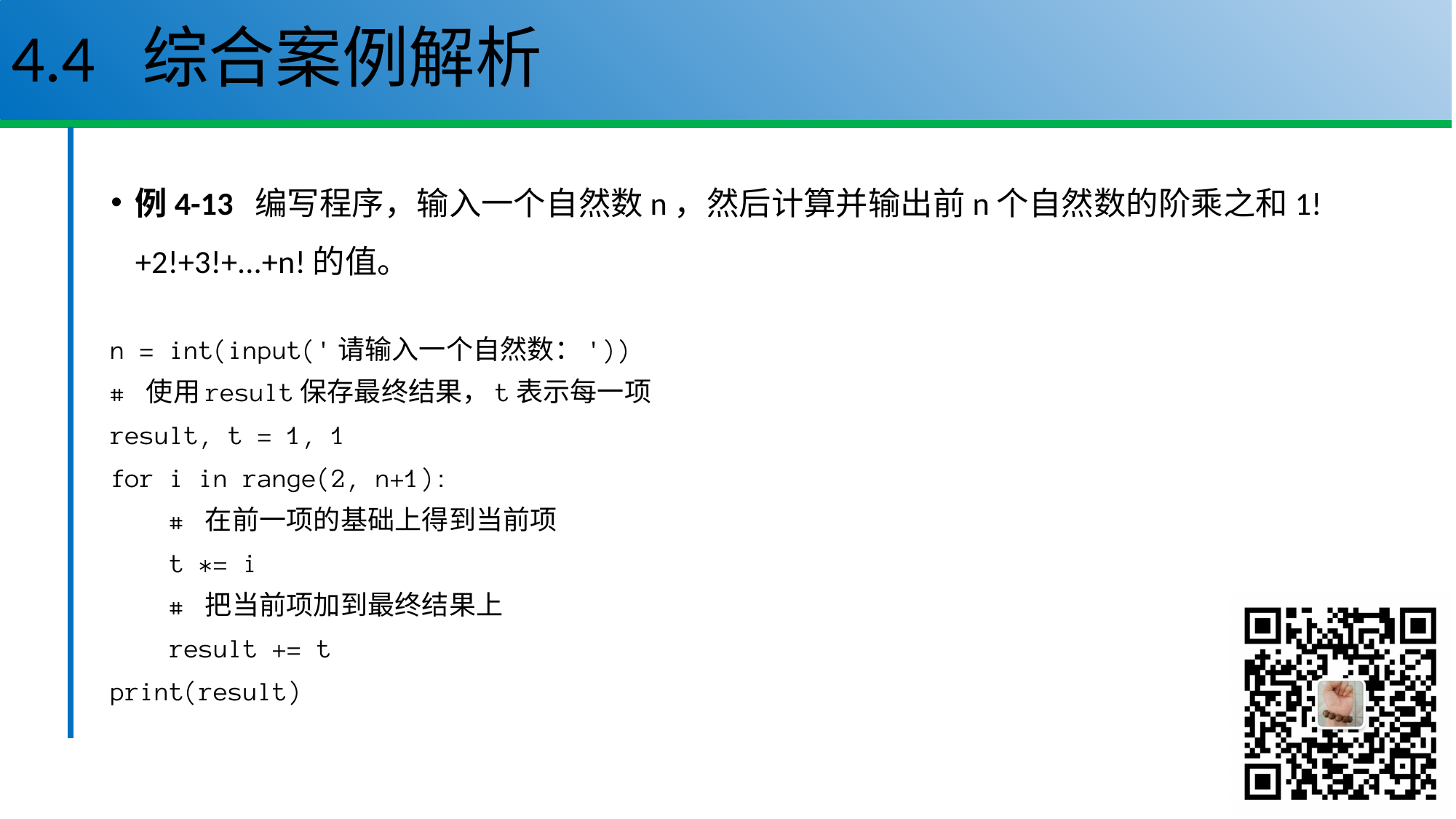

# 4.4  综合案例解析
例4-13  编写程序，输入一个自然数n，然后计算并输出前n个自然数的阶乘之和1!+2!+3!+...+n!的值。

n = int(input('请输入一个自然数：'))
# 使用result保存最终结果，t表示每一项
result, t = 1, 1
for i in range(2, n+1):
    # 在前一项的基础上得到当前项
    t *= i
    # 把当前项加到最终结果上
    result += t
print(result)
36